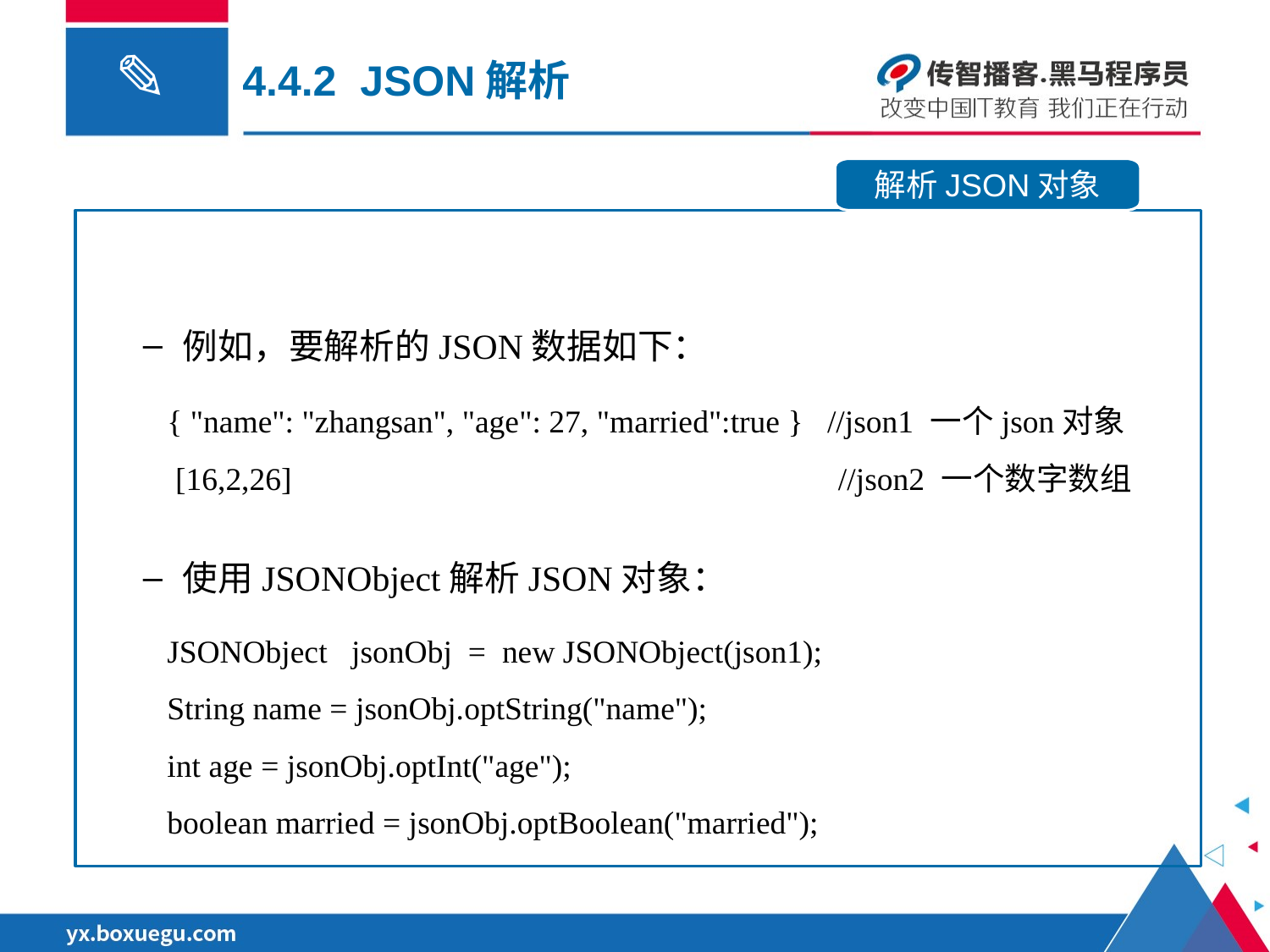

4.4.2  JSON解析

解析JSON对象

例如，要解析的JSON数据如下：

使用JSONObject解析JSON对象：

     { "name": "zhangsan", "age": 27, "married":true }   //json1 一个json对象
      [16,2,26]                                                                    //json2 一个数字数组

     JSONObject   jsonObj  =  new JSONObject(json1);
     String name = jsonObj.optString("name");
     int age = jsonObj.optInt("age");
     boolean married = jsonObj.optBoolean("married");